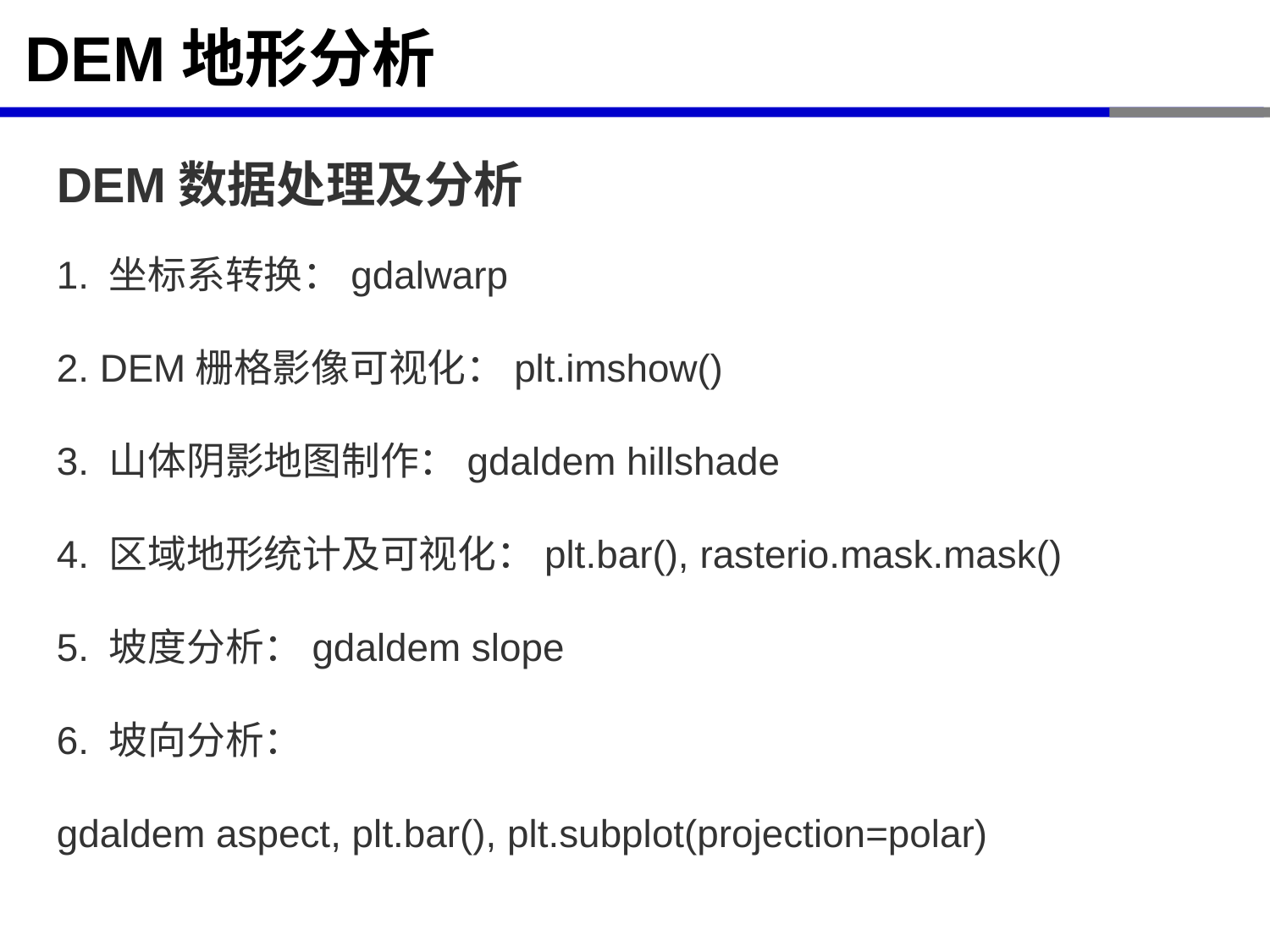

# DEM地形分析
DEM数据处理及分析
1. 坐标系转换：gdalwarp
2. DEM栅格影像可视化：plt.imshow()
3. 山体阴影地图制作：gdaldem hillshade
4. 区域地形统计及可视化：plt.bar(), rasterio.mask.mask()
5. 坡度分析：gdaldem slope
6. 坡向分析：
gdaldem aspect, plt.bar(), plt.subplot(projection=polar)